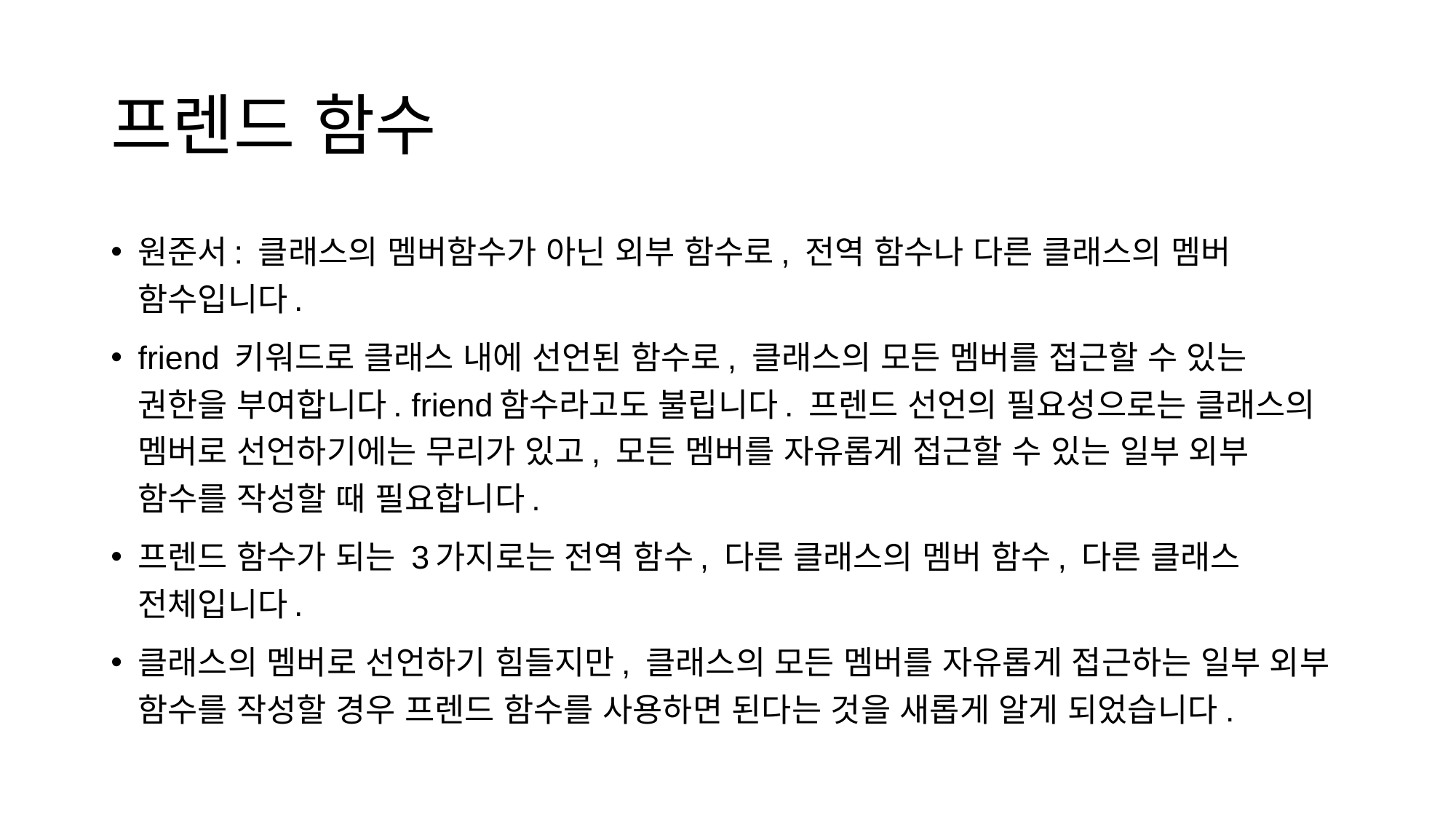

# 프렌드 함수
원준서: 클래스의 멤버함수가 아닌 외부 함수로, 전역 함수나 다른 클래스의 멤버 함수입니다.
friend 키워드로 클래스 내에 선언된 함수로, 클래스의 모든 멤버를 접근할 수 있는 권한을 부여합니다. friend함수라고도 불립니다. 프렌드 선언의 필요성으로는 클래스의 멤버로 선언하기에는 무리가 있고, 모든 멤버를 자유롭게 접근할 수 있는 일부 외부 함수를 작성할 때 필요합니다.
프렌드 함수가 되는 3가지로는 전역 함수, 다른 클래스의 멤버 함수, 다른 클래스 전체입니다.
클래스의 멤버로 선언하기 힘들지만, 클래스의 모든 멤버를 자유롭게 접근하는 일부 외부 함수를 작성할 경우 프렌드 함수를 사용하면 된다는 것을 새롭게 알게 되었습니다.